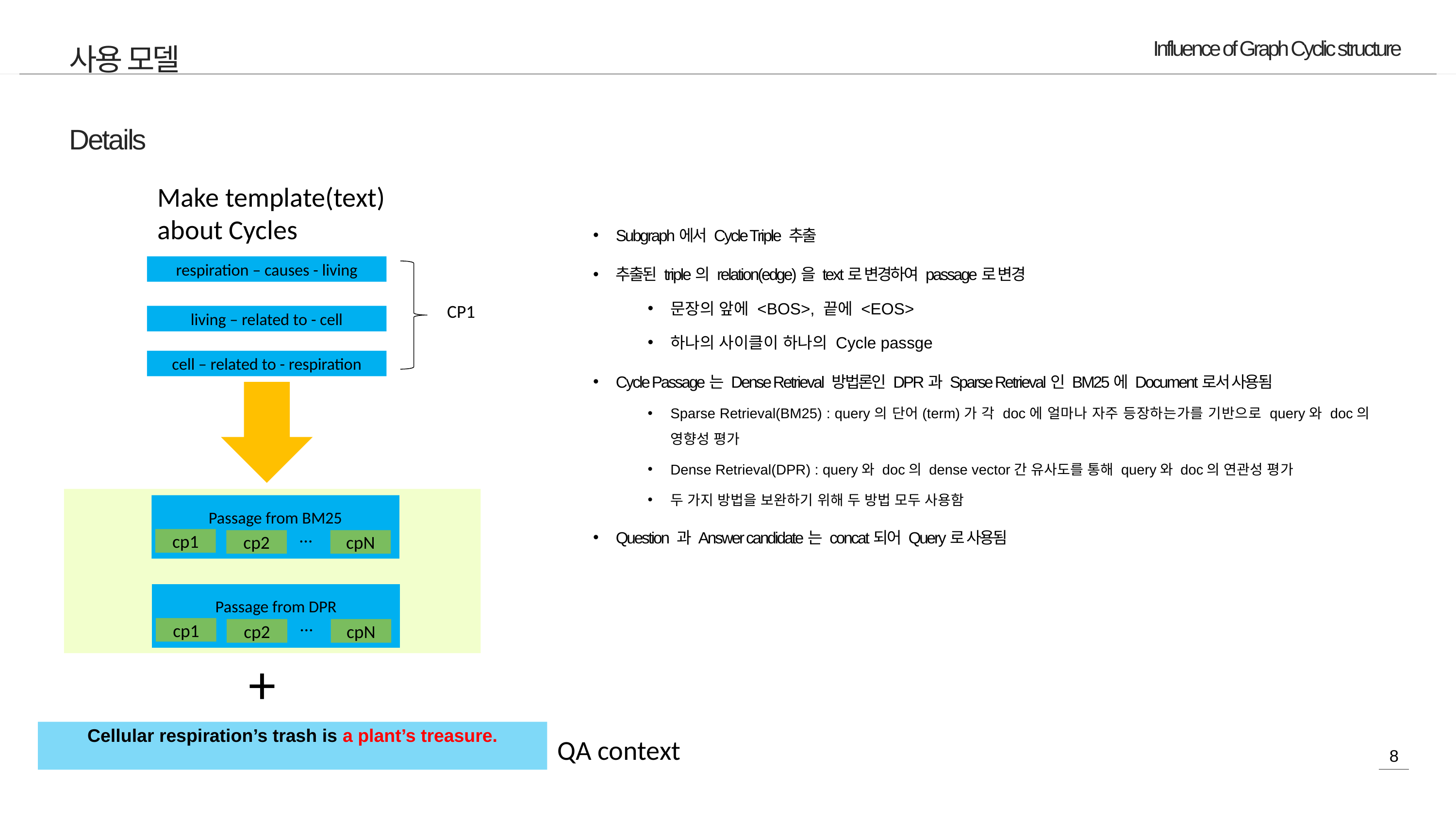

사용 모델
Details
Make template(text) about Cycles
Subgraph에서 Cycle Triple 추출
추출된 triple의 relation(edge)을 text로 변경하여 passage로 변경
문장의 앞에 <BOS>, 끝에 <EOS>
하나의 사이클이 하나의 Cycle passge
Cycle Passage는 Dense Retrieval 방법론인 DPR과 Sparse Retrieval인 BM25에 Document로서 사용됨
Sparse Retrieval(BM25) : query의 단어(term)가 각 doc에 얼마나 자주 등장하는가를 기반으로 query와 doc의 영향성 평가
Dense Retrieval(DPR) : query와 doc의 dense vector간 유사도를 통해 query와 doc의 연관성 평가
두 가지 방법을 보완하기 위해 두 방법 모두 사용함
Question 과 Answer candidate는 concat되어 Query로 사용됨

respiration – causes - living

CP1
living – related to - cell
cell – related to - respiration

Passage from BM25

…
cp1
cp2
cpN
Passage from DPR

…
cp1
cp2
cpN
+
Cellular respiration’s trash is a plant’s treasure.

QA context